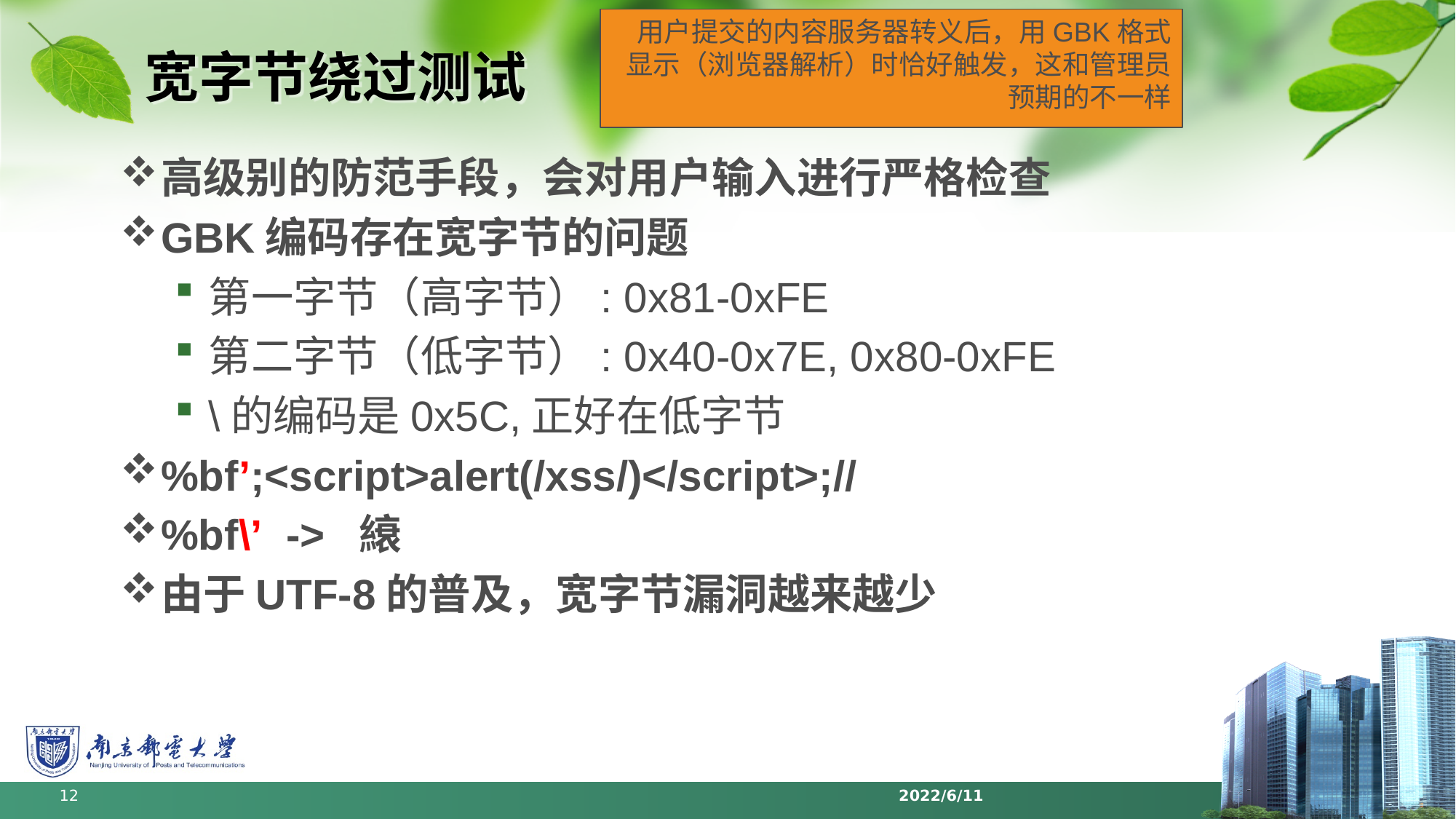

用户提交的内容服务器转义后，用GBK格式显示（浏览器解析）时恰好触发，这和管理员预期的不一样
# 宽字节绕过测试
高级别的防范手段，会对用户输入进行严格检查
GBK编码存在宽字节的问题
第一字节（高字节）: 0x81-0xFE
第二字节（低字节）: 0x40-0x7E, 0x80-0xFE
\的编码是0x5C,正好在低字节
%bf’;<script>alert(/xss/)</script>;//
%bf\’  ->  縗
由于UTF-8的普及，宽字节漏洞越来越少
12
2022/6/11